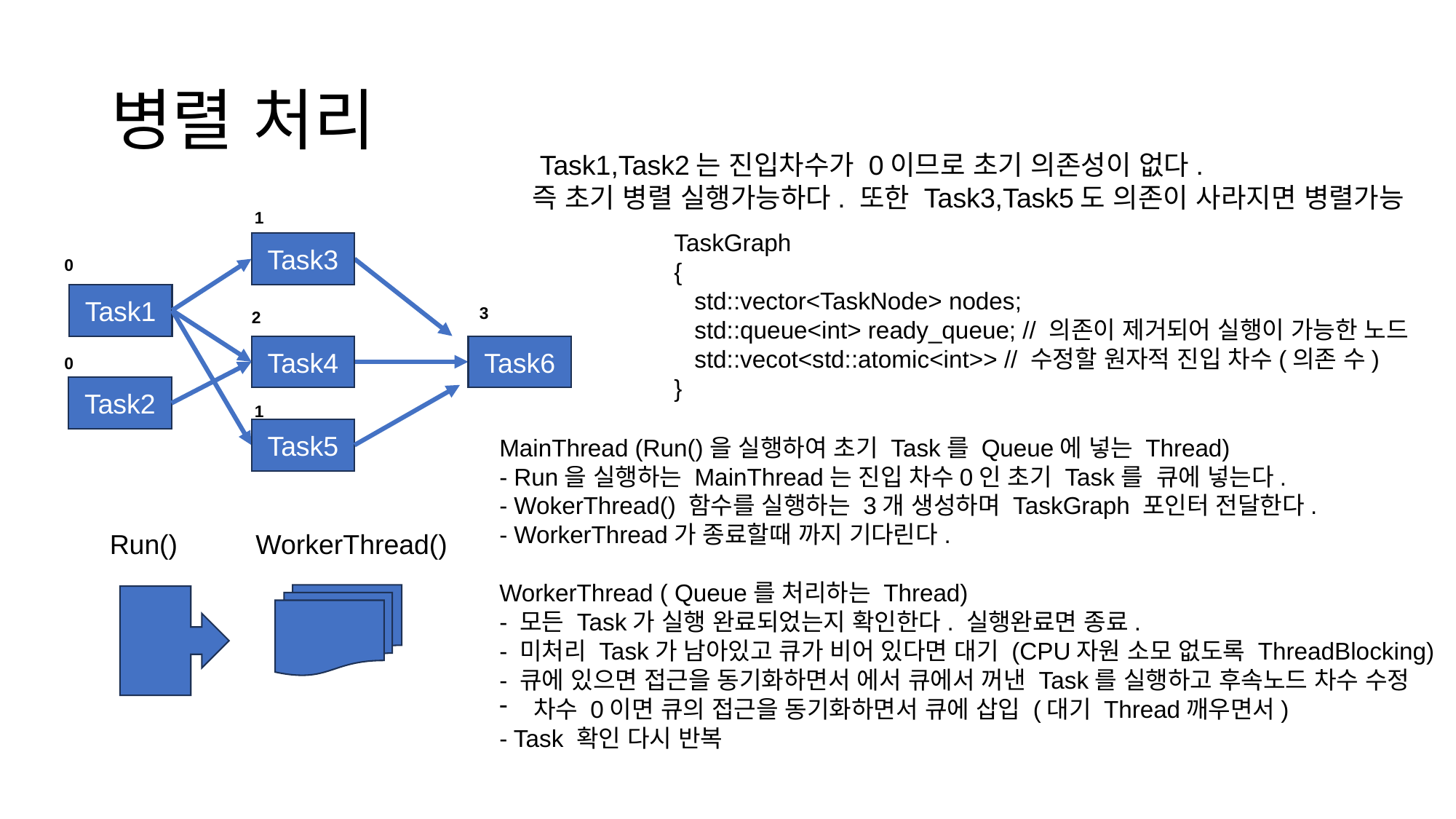

# 병렬 처리
 Task1,Task2는 진입차수가 0이므로 초기 의존성이 없다.
즉 초기 병렬 실행가능하다. 또한 Task3,Task5도 의존이 사라지면 병렬가능
1
TaskGraph
{
   std::vector<TaskNode> nodes;
   std::queue<int> ready_queue; // 의존이 제거되어 실행이 가능한 노드
   std::vecot<std::atomic<int>> // 수정할 원자적 진입 차수(의존 수)
}
Task3
0
Task1
3
2
Task4
Task6
0
Task2
1
Task5
MainThread (Run()을 실행하여 초기 Task를 Queue에 넣는 Thread)
- Run을 실행하는 MainThread는 진입 차수0인 초기 Task를  큐에 넣는다.
- WokerThread() 함수를 실행하는 3개 생성하며 TaskGraph 포인터 전달한다.
- WorkerThread가 종료할때 까지 기다린다.

WorkerThread ( Queue를 처리하는 Thread)
- 모든 Task가 실행 완료되었는지 확인한다. 실행완료면 종료.
- 미처리 Task가 남아있고 큐가 비어 있다면 대기 (CPU자원 소모 없도록 ThreadBlocking)
- 큐에 있으면 접근을 동기화하면서 에서 큐에서 꺼낸 Task를 실행하고 후속노드 차수 수정
차수 0이면 큐의 접근을 동기화하면서 큐에 삽입 (대기 Thread깨우면서)
- Task 확인 다시 반복

Run()
WorkerThread()